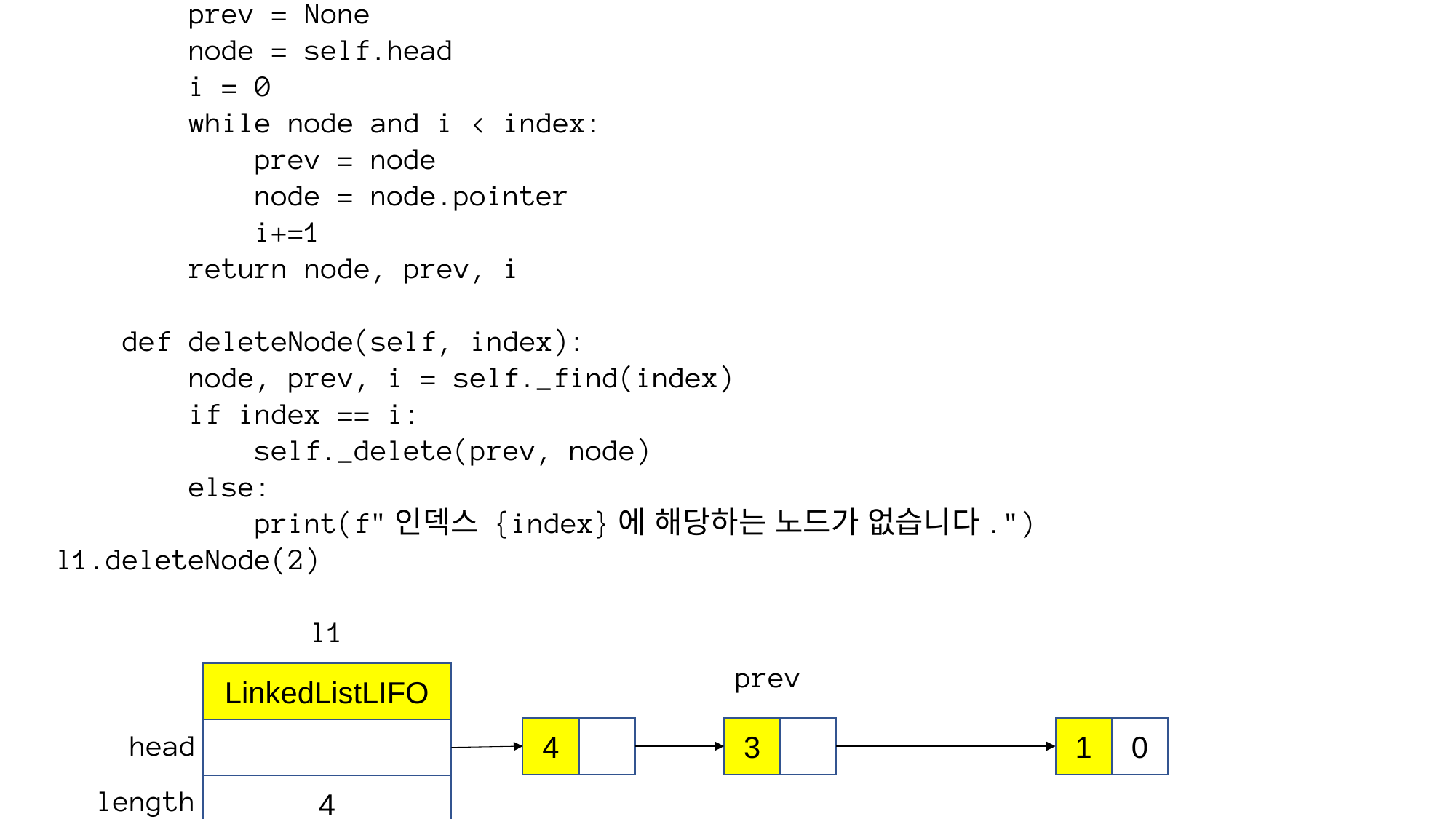

def _find(self, index):
        prev = None
        node = self.head
        i = 0
        while node and i < index:
            prev = node
            node = node.pointer
            i+=1
        return node, prev, i

    def deleteNode(self, index):
        node, prev, i = self._find(index)
        if index == i:
            self._delete(prev, node)
        else:
            print(f"인덱스 {index}에 해당하는 노드가 없습니다.")
l1.deleteNode(2)
l1
prev
LinkedListLIFO
4

3

1
0

head
length
4